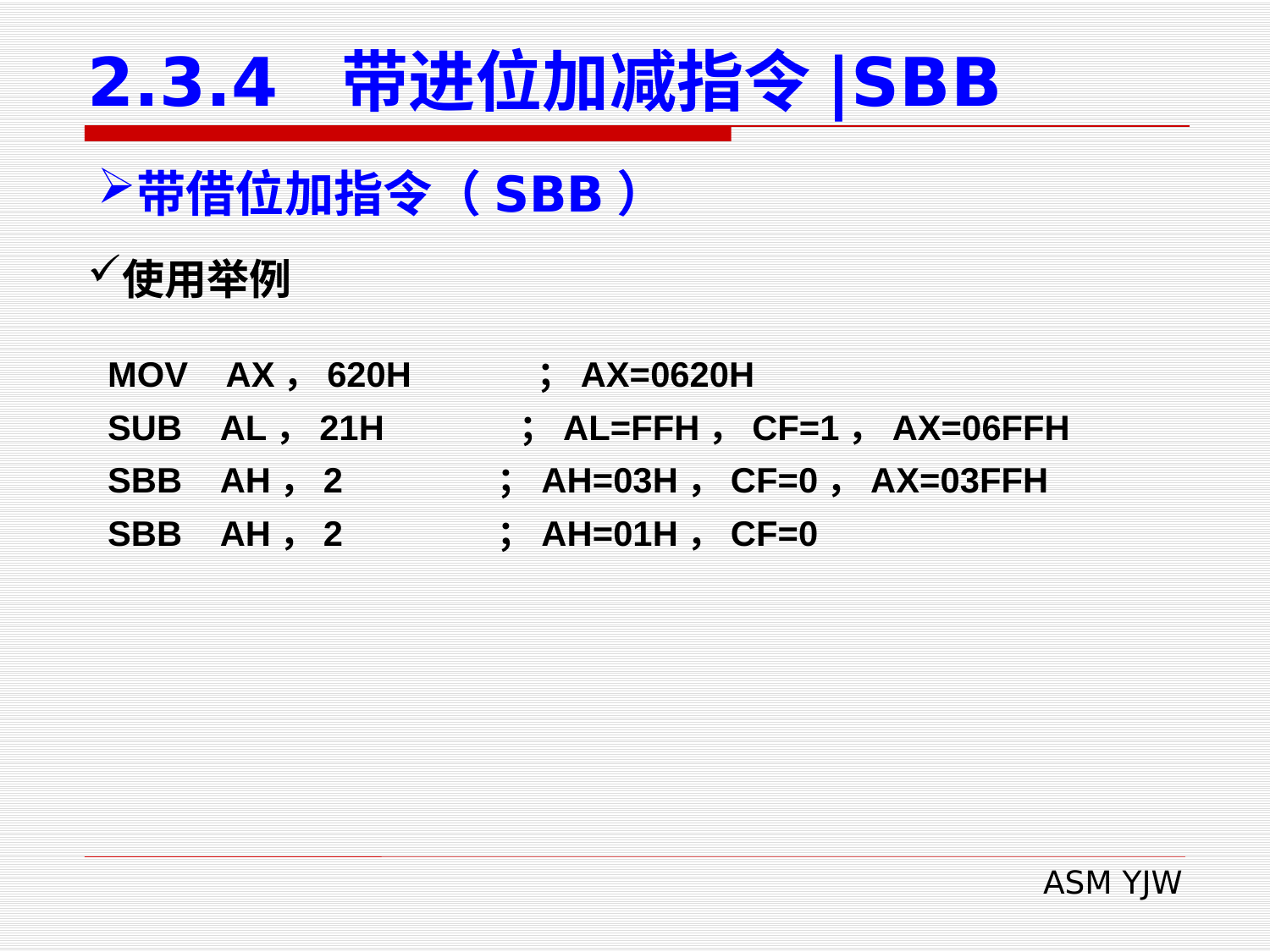

# 2.3.4  带进位加减指令|SBB
带借位加指令（SBB）
使用举例
MOV    AX，620H            ；AX=0620H
SUB    AL，21H             ；AL=FFH，CF=1，AX=06FFH
SBB    AH，2               ；AH=03H，CF=0，AX=03FFH
SBB    AH，2               ；AH=01H，CF=0